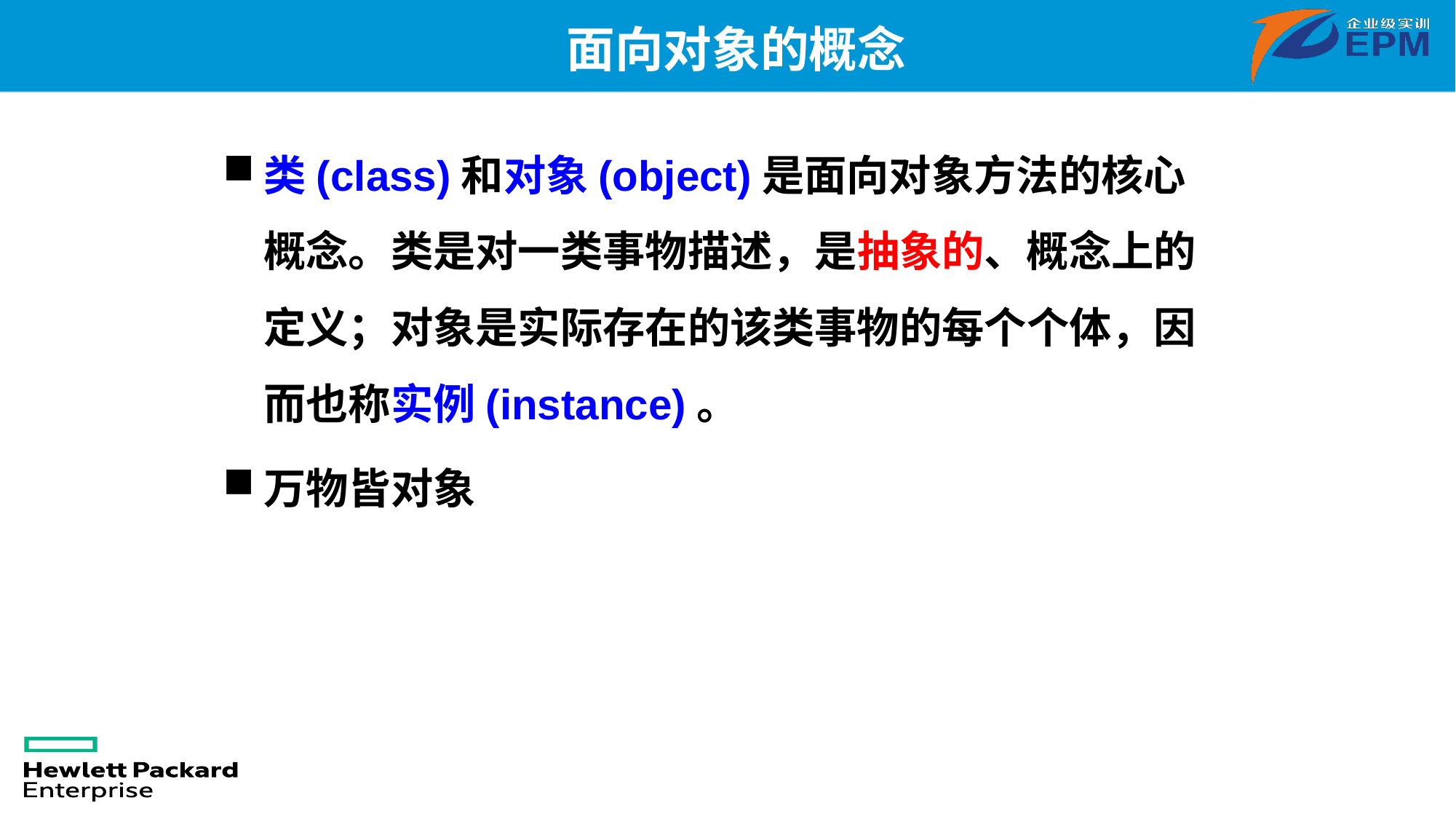

# 面向对象的概念
类(class)和对象(object)是面向对象方法的核心概念。类是对一类事物描述，是抽象的、概念上的定义；对象是实际存在的该类事物的每个个体，因而也称实例(instance)。
万物皆对象